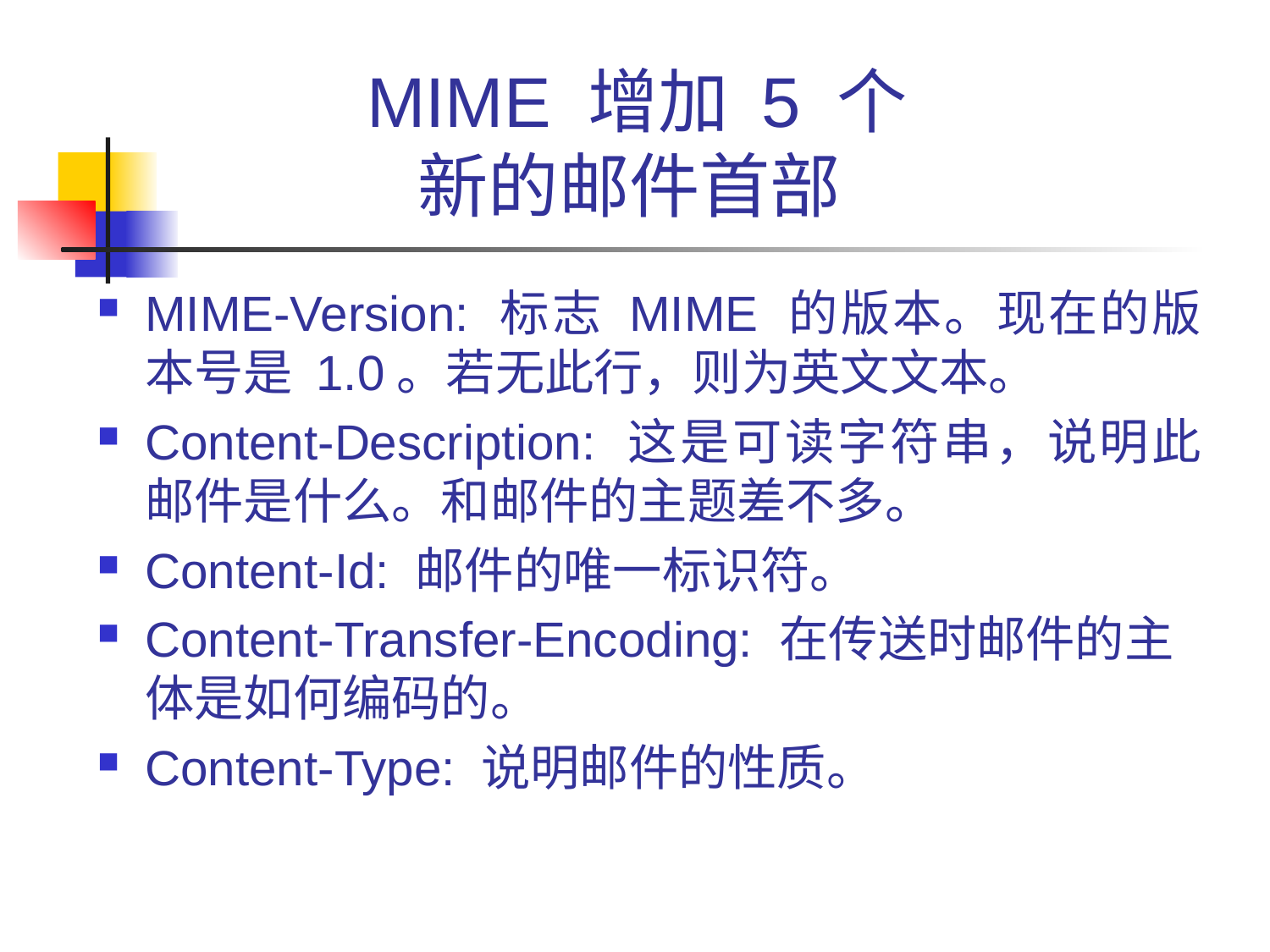

# MIME 增加 5 个 新的邮件首部
MIME-Version: 标志 MIME 的版本。现在的版本号是 1.0。若无此行，则为英文文本。
Content-Description: 这是可读字符串，说明此邮件是什么。和邮件的主题差不多。
Content-Id: 邮件的唯一标识符。
Content-Transfer-Encoding: 在传送时邮件的主体是如何编码的。
Content-Type: 说明邮件的性质。